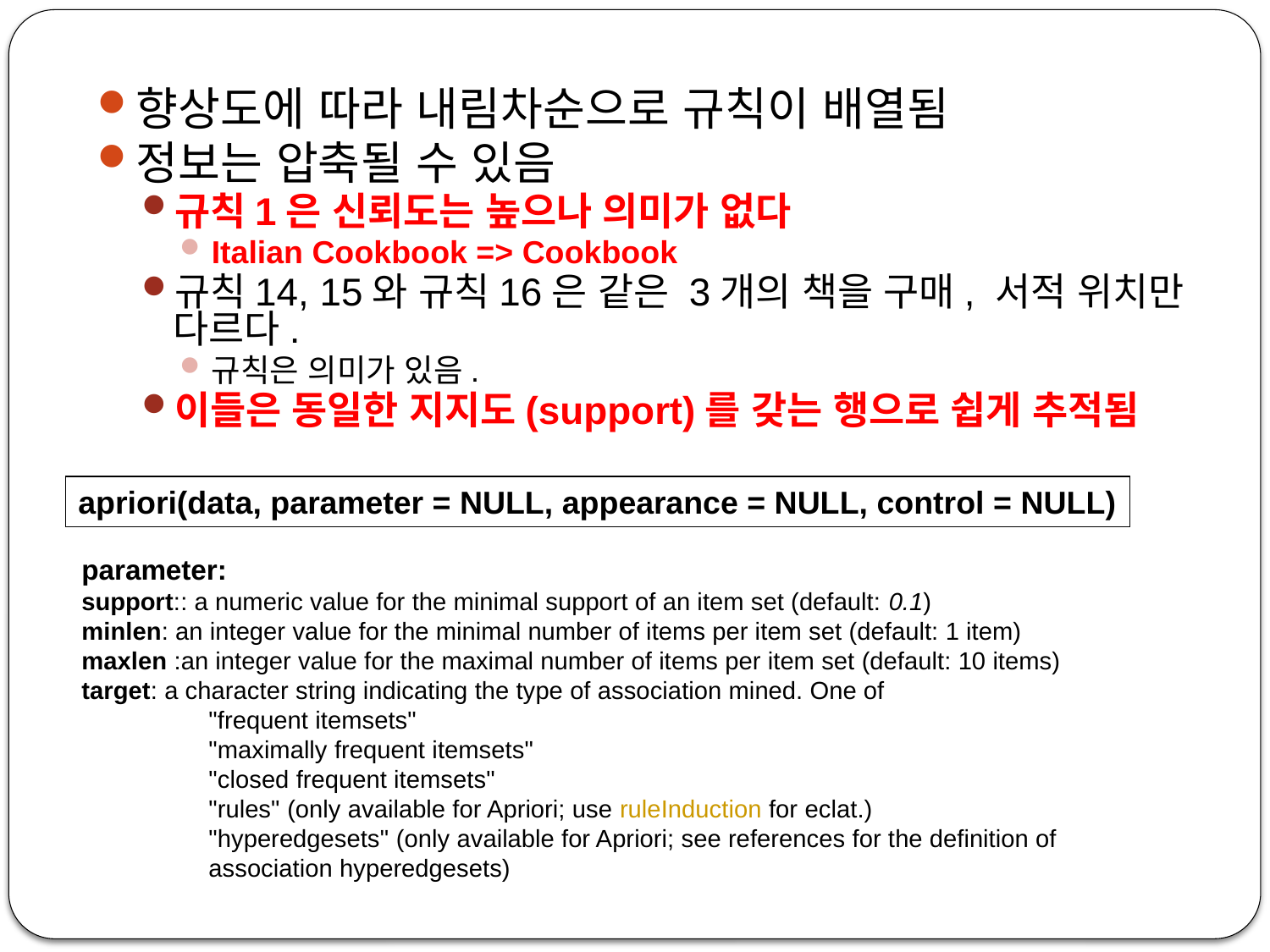

향상도에 따라 내림차순으로 규칙이 배열됨
정보는 압축될 수 있음
규칙1은 신뢰도는 높으나 의미가 없다
Italian Cookbook => Cookbook
규칙14, 15와 규칙16은 같은 3개의 책을 구매, 서적 위치만 다르다.
규칙은 의미가 있음.
이들은 동일한 지지도(support)를 갖는 행으로 쉽게 추적됨

apriori(data, parameter = NULL, appearance = NULL, control = NULL)
parameter:
support:: a numeric value for the minimal support of an item set (default: 0.1)
minlen: an integer value for the minimal number of items per item set (default: 1 item)
maxlen :an integer value for the maximal number of items per item set (default: 10 items)
target: a character string indicating the type of association mined. One of
	"frequent itemsets"
	"maximally frequent itemsets"
	"closed frequent itemsets"
	"rules" (only available for Apriori; use ruleInduction for eclat.)
	"hyperedgesets" (only available for Apriori; see references for the definition of
	association hyperedgesets)